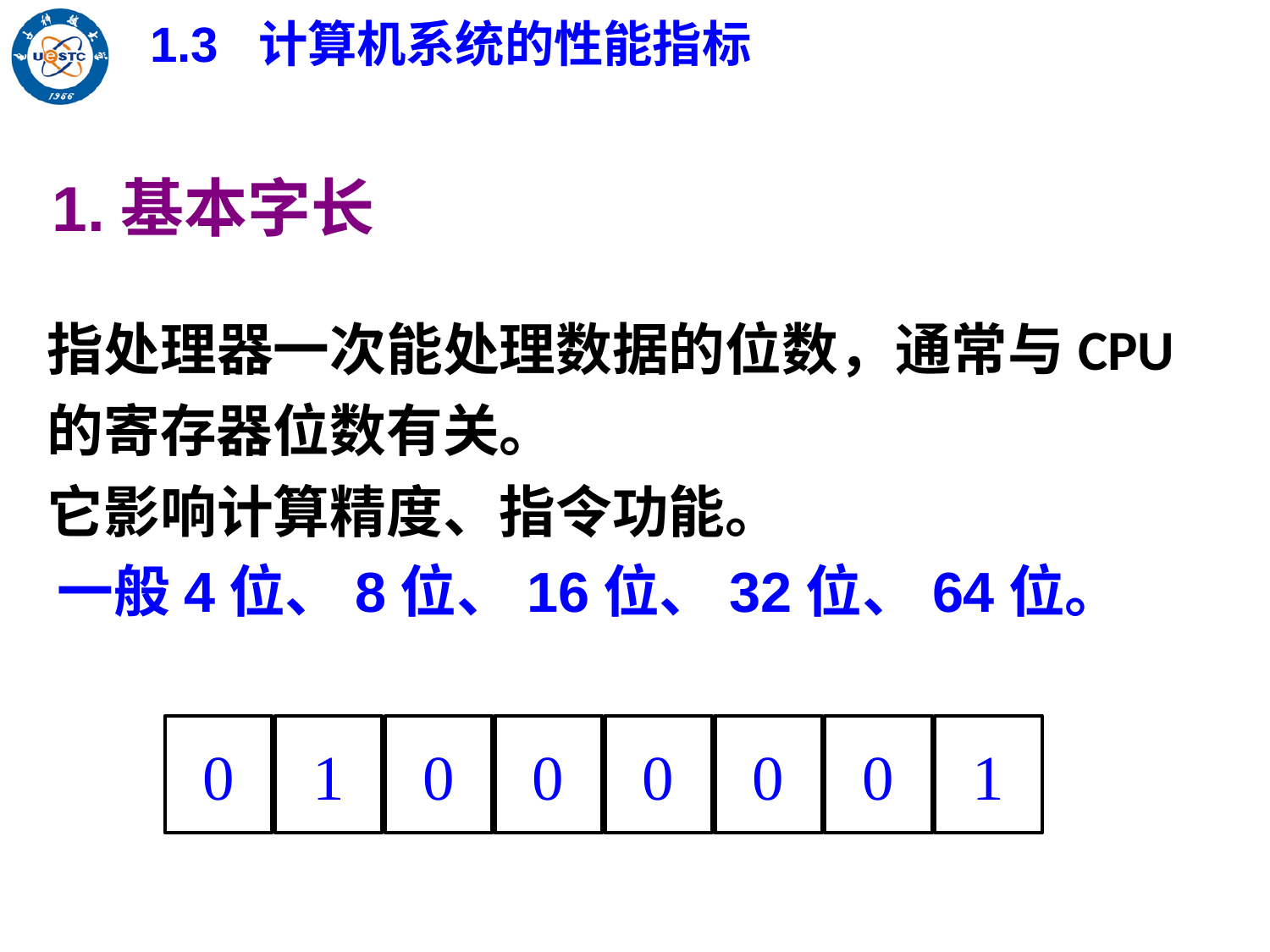

1.3  计算机系统的性能指标
1.基本字长
指处理器一次能处理数据的位数，通常与CPU的寄存器位数有关。
它影响计算精度、指令功能。
一般4位、8位、16位、32位、64位。
0
1
0
0
0
0
0
1